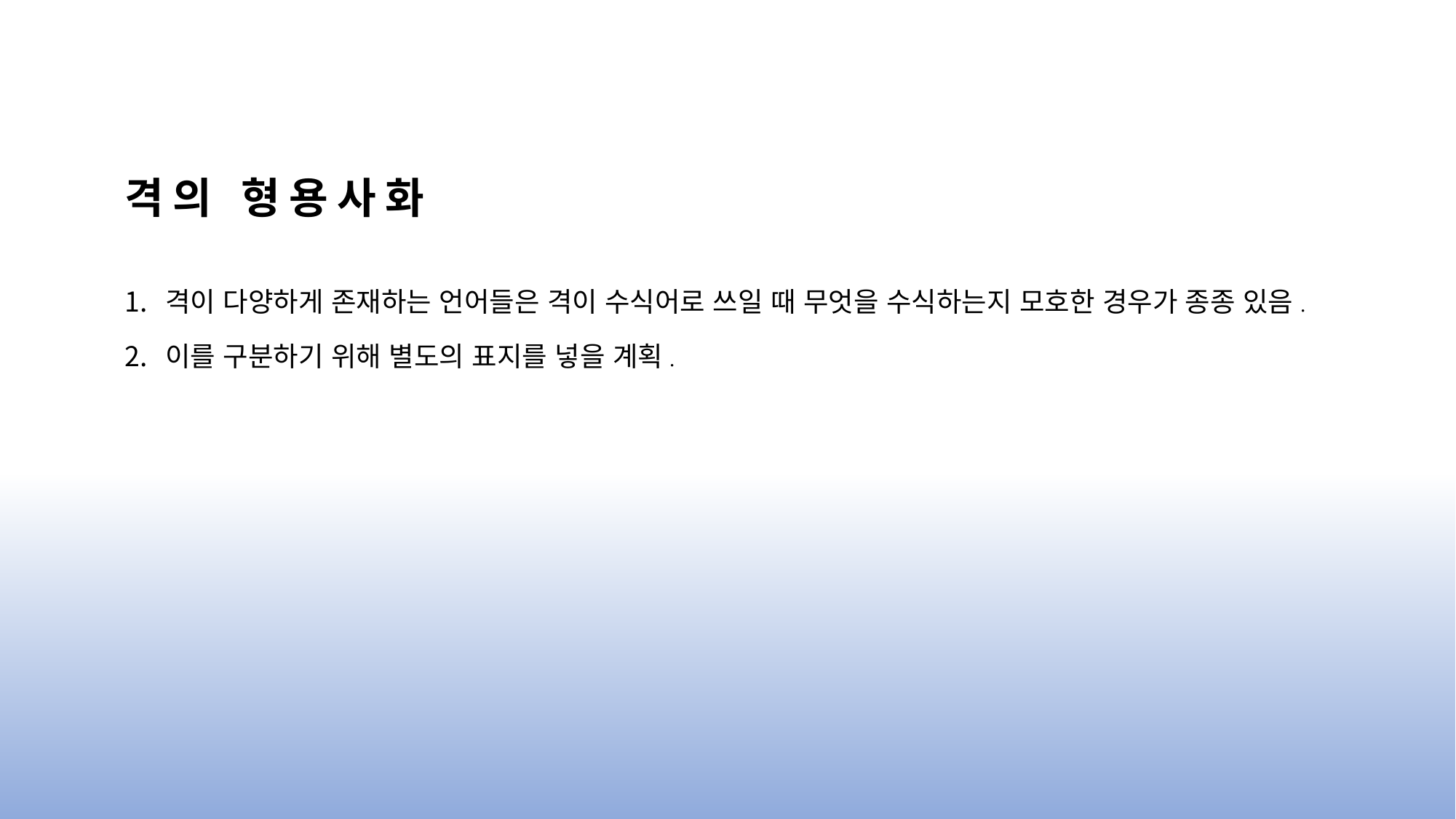

# 격의 형용사화
격이 다양하게 존재하는 언어들은 격이 수식어로 쓰일 때 무엇을 수식하는지 모호한 경우가 종종 있음.
이를 구분하기 위해 별도의 표지를 넣을 계획.